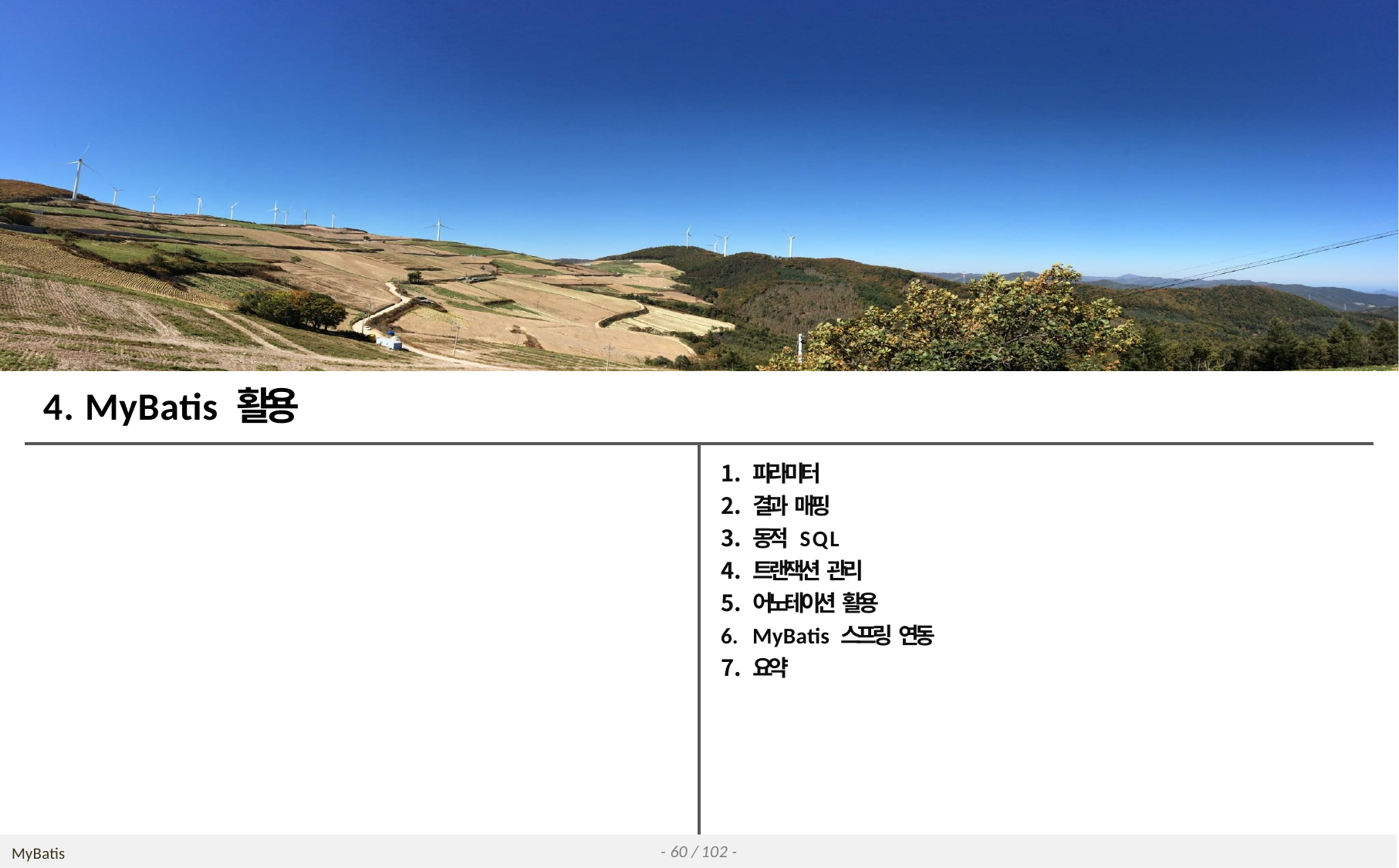

# 4. MyBatis 활용

파라미터
결과 매핑
동적 SQL
트랜잭션 관리
어노테이션 활용
MyBatis 스프링 연동
요약

- 60 / 102 -
MyBatis